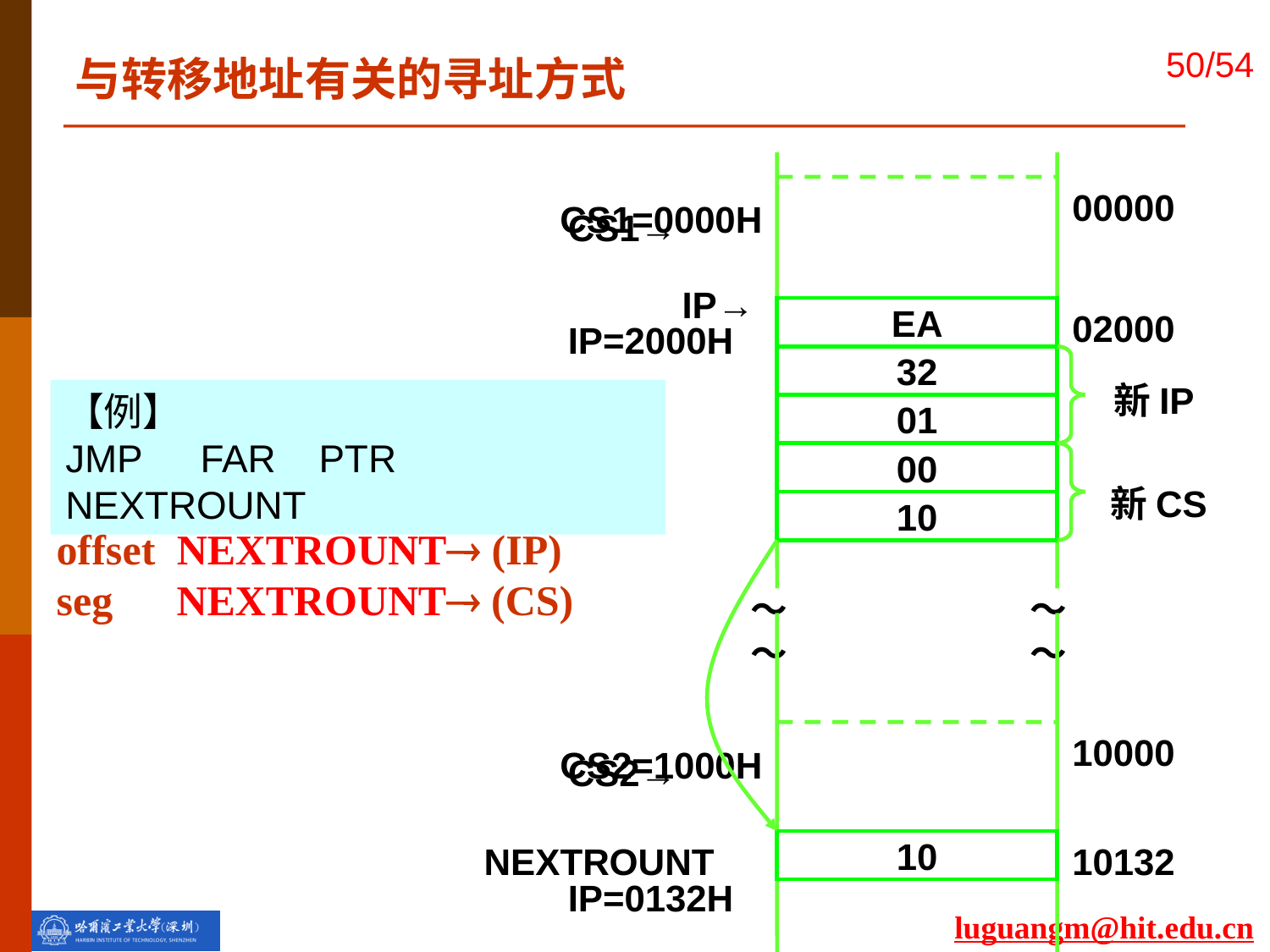

与转移地址有关的寻址方式
           CS1→

00000
CS1=0000H
           IP→
EA
02000
IP=2000H
32

01
00

10

～
～
～
～

           CS2→

10000
CS2=1000H
NEXTROUNT
10
10132
IP=0132H
新IP
【例】
JMP　FAR    PTR   NEXTROUNT
新CS
offset  NEXTROUNT→ (IP)
seg      NEXTROUNT→ (CS)